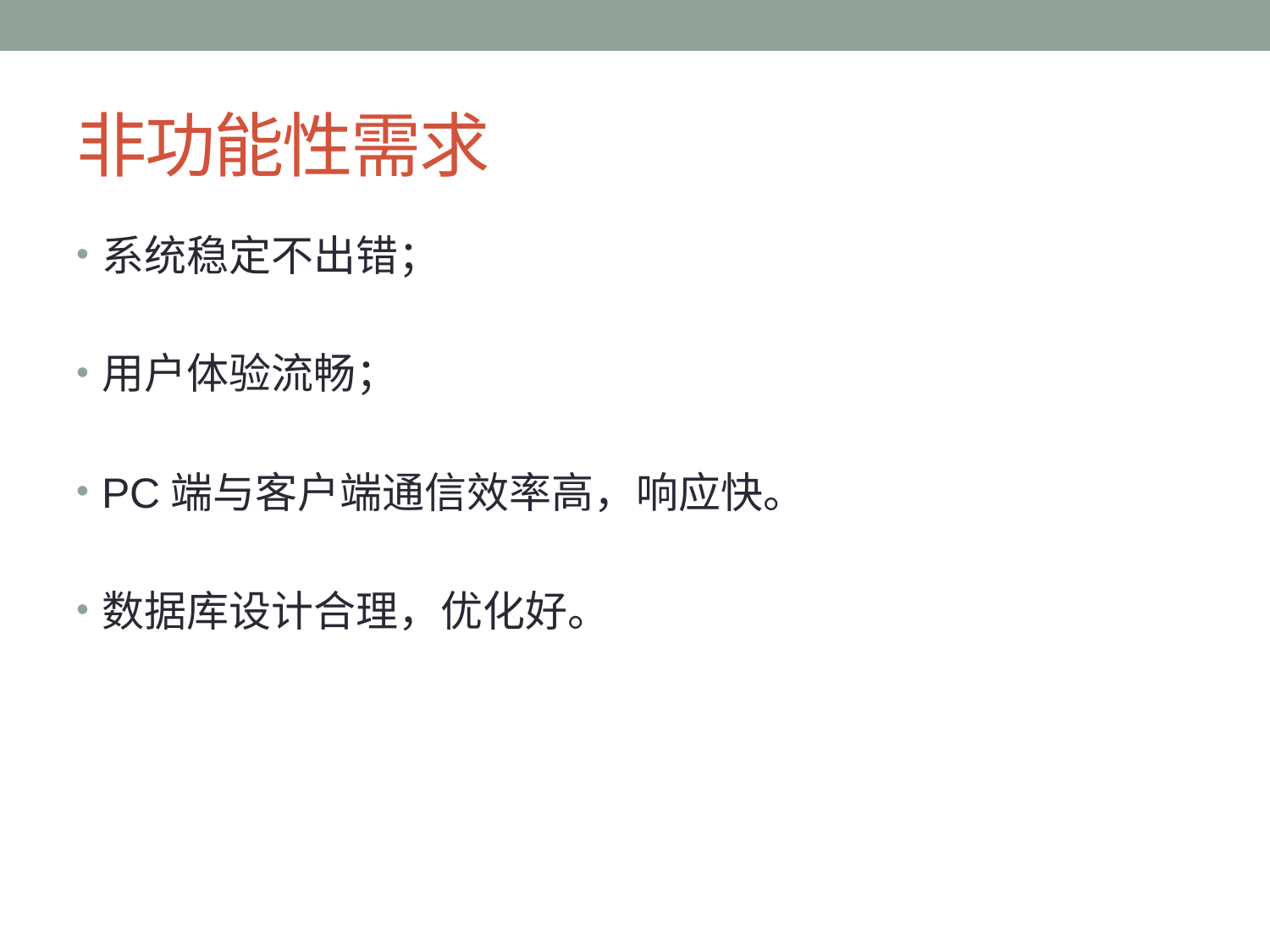

# 非功能性需求
系统稳定不出错；

用户体验流畅；

PC端与客户端通信效率高，响应快。

数据库设计合理，优化好。